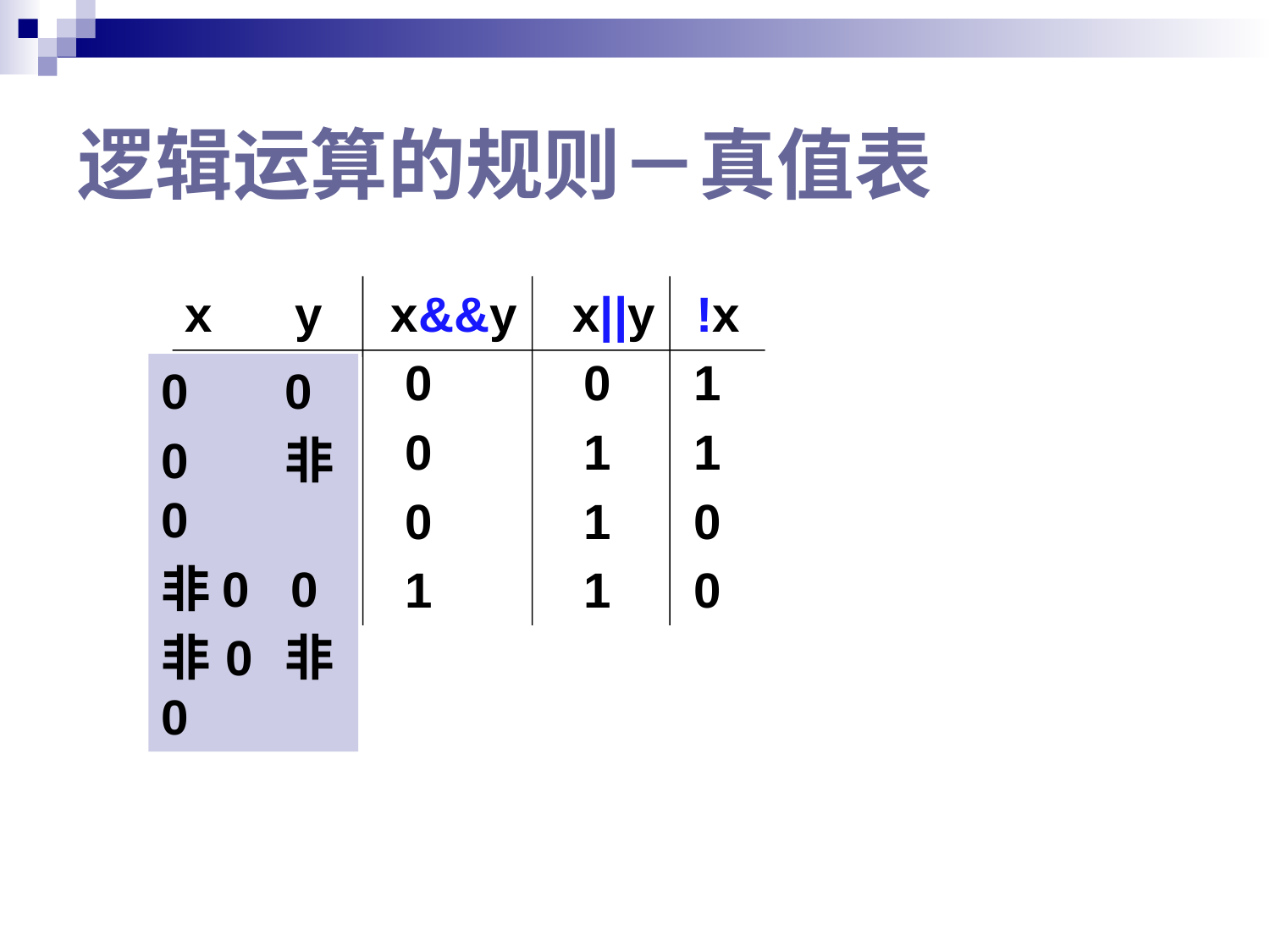

# 逻辑运算的规则－真值表
 x      y     x&&y    x||y   !x
假    假       0           0      1
假    真       0           1      1
真    假       0           1      0
真    真       1           1      0

0       0
0     非0
非0   0
非0 非0